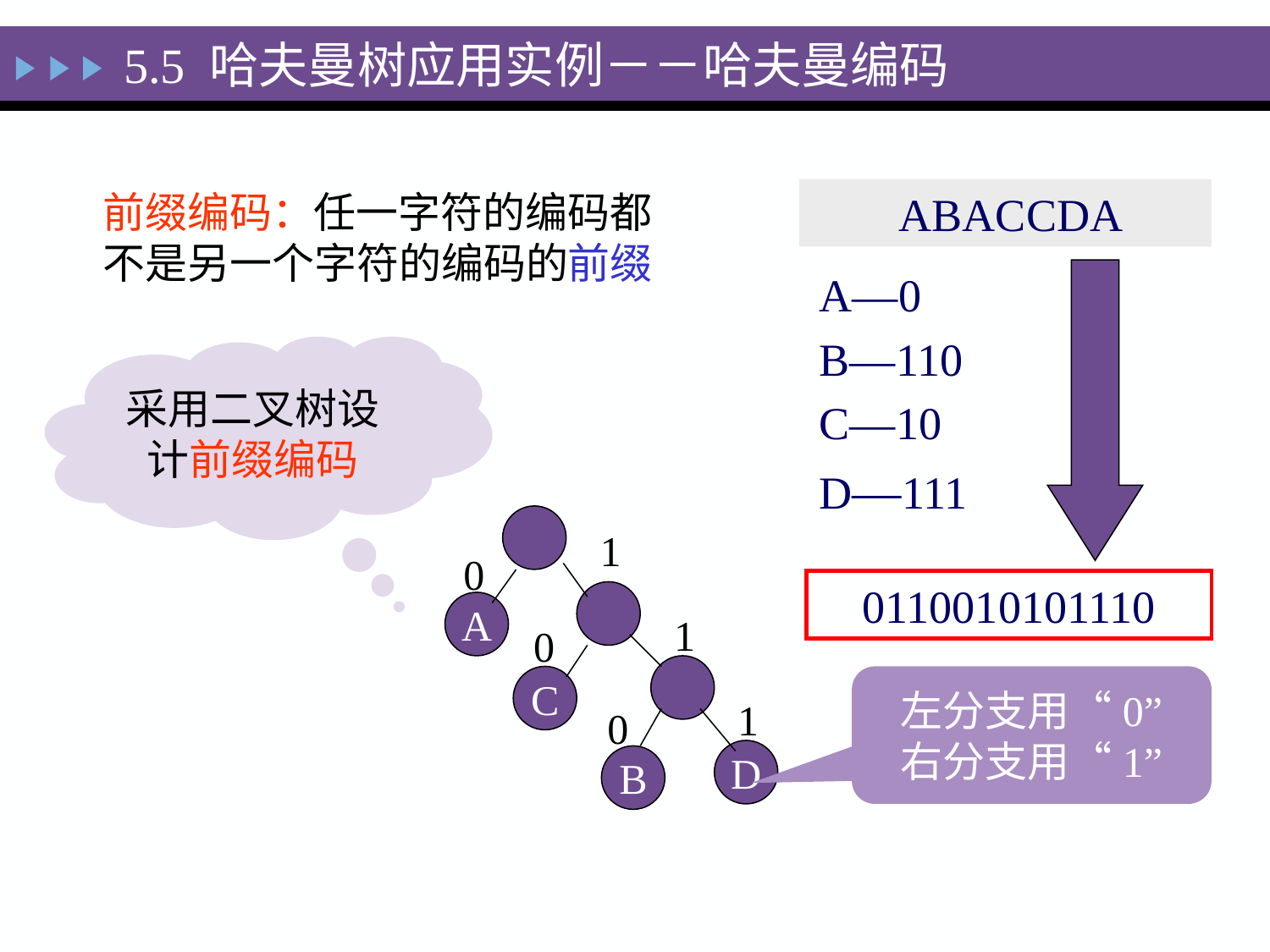

5.5 哈夫曼树应用实例－－哈夫曼编码
 ABACCDA
前缀编码：任一字符的编码都不是另一个字符的编码的前缀
A—0
B—110
C—10
D—111

0110010101110

采用二叉树设计前缀编码

1
0

A
1
0

C
左分支用“0”
右分支用“1”
1
0

D
B